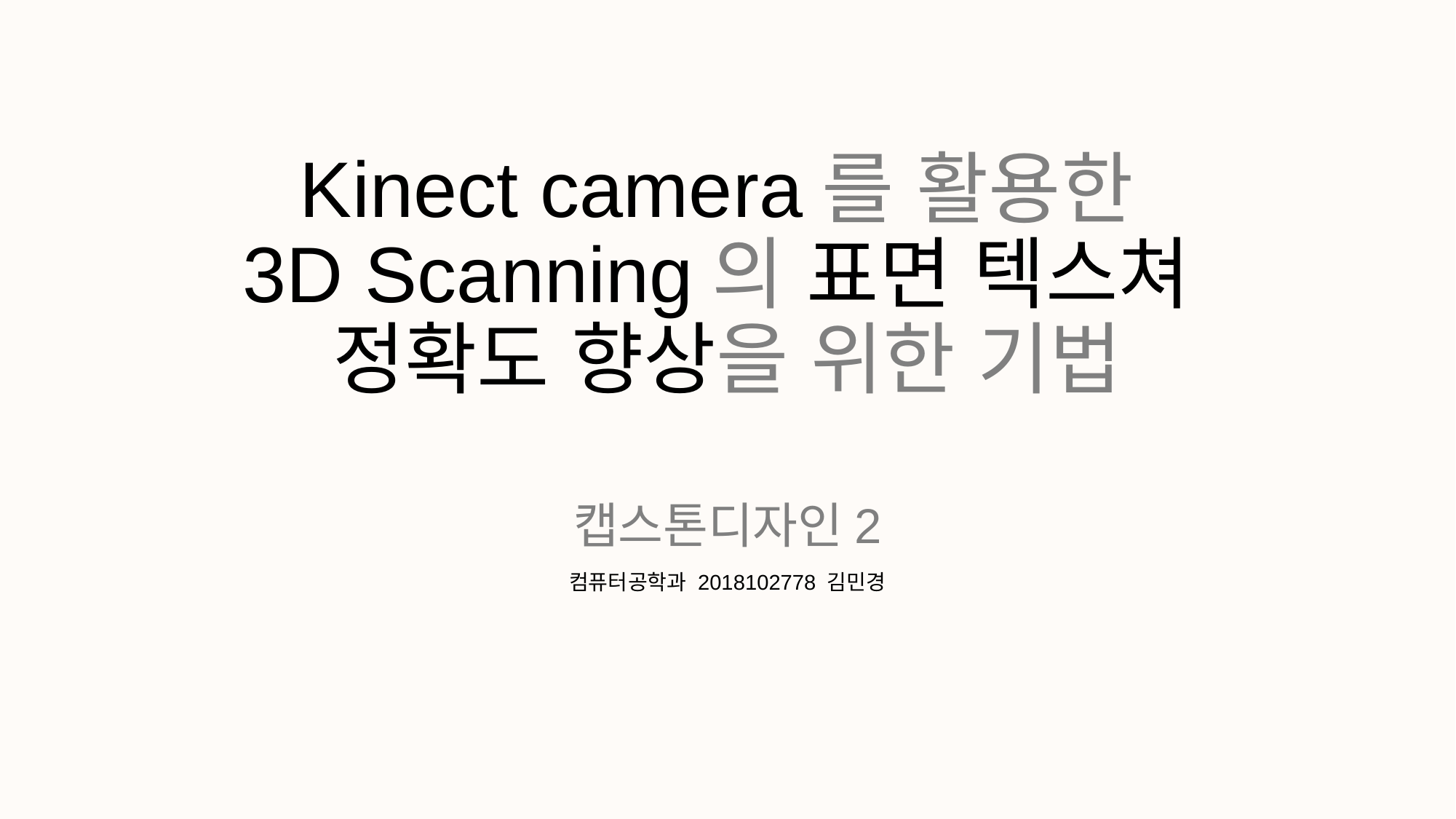

# Kinect camera를 활용한 3D Scanning의 표면 텍스쳐 정확도 향상을 위한 기법 캡스톤디자인2

컴퓨터공학과 2018102778 김민경